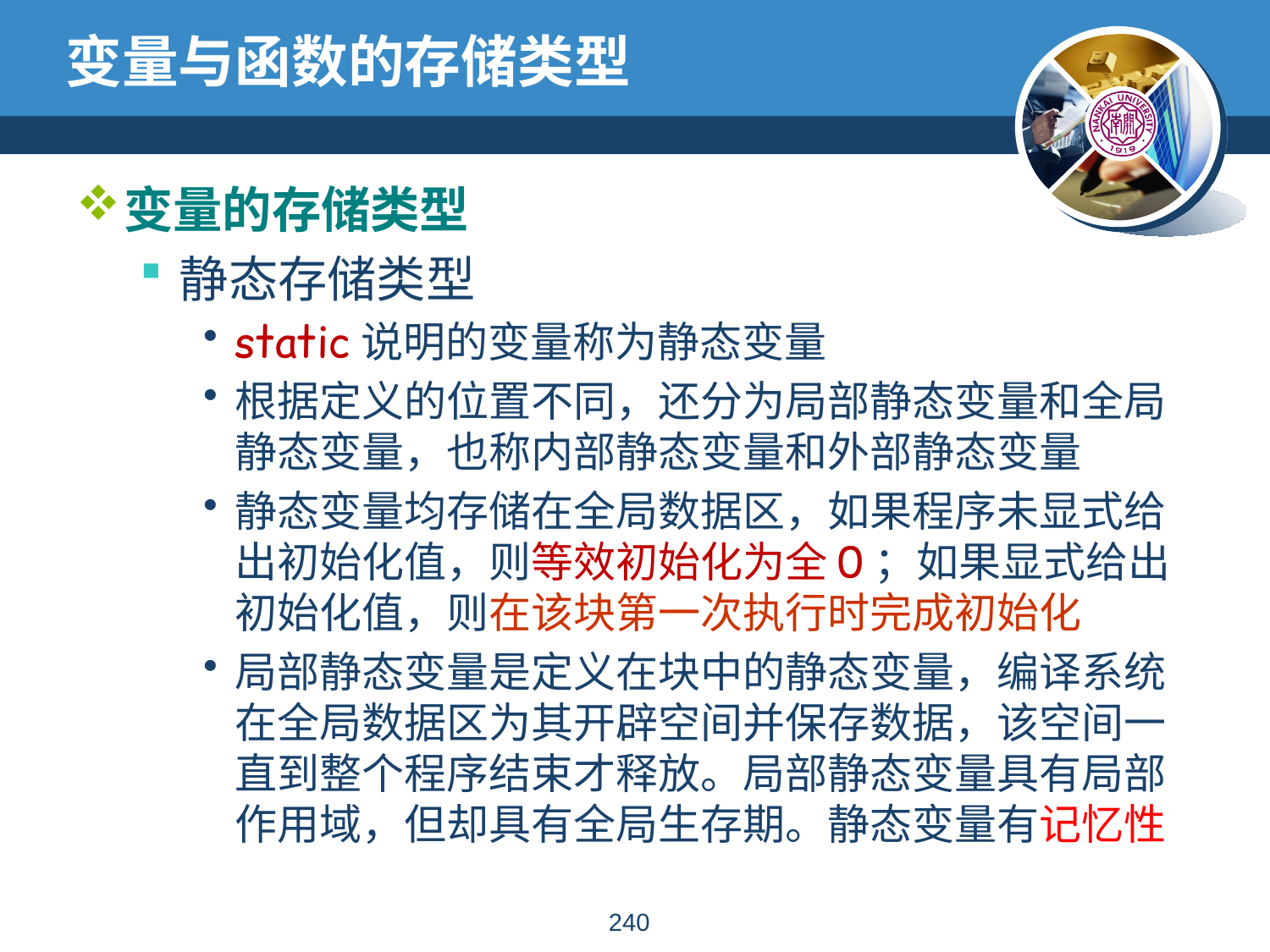

# 变量与函数的存储类型
变量的存储类型
静态存储类型
static说明的变量称为静态变量
根据定义的位置不同，还分为局部静态变量和全局静态变量，也称内部静态变量和外部静态变量
静态变量均存储在全局数据区，如果程序未显式给出初始化值，则等效初始化为全0；如果显式给出初始化值，则在该块第一次执行时完成初始化
局部静态变量是定义在块中的静态变量，编译系统在全局数据区为其开辟空间并保存数据，该空间一直到整个程序结束才释放。局部静态变量具有局部作用域，但却具有全局生存期。静态变量有记忆性
240